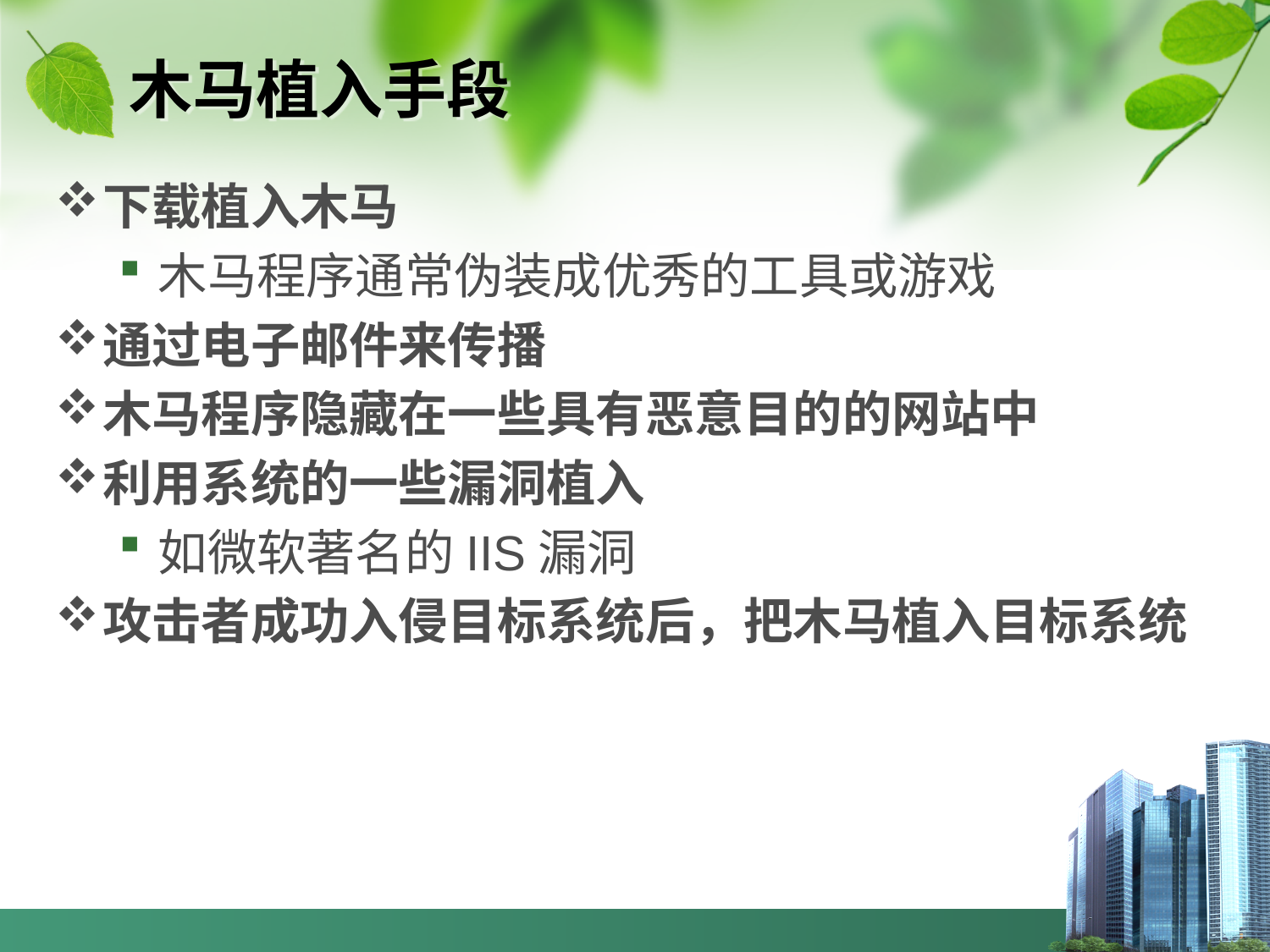

# 木马植入手段
下载植入木马
木马程序通常伪装成优秀的工具或游戏
通过电子邮件来传播
木马程序隐藏在一些具有恶意目的的网站中
利用系统的一些漏洞植入
如微软著名的IIS漏洞
攻击者成功入侵目标系统后，把木马植入目标系统